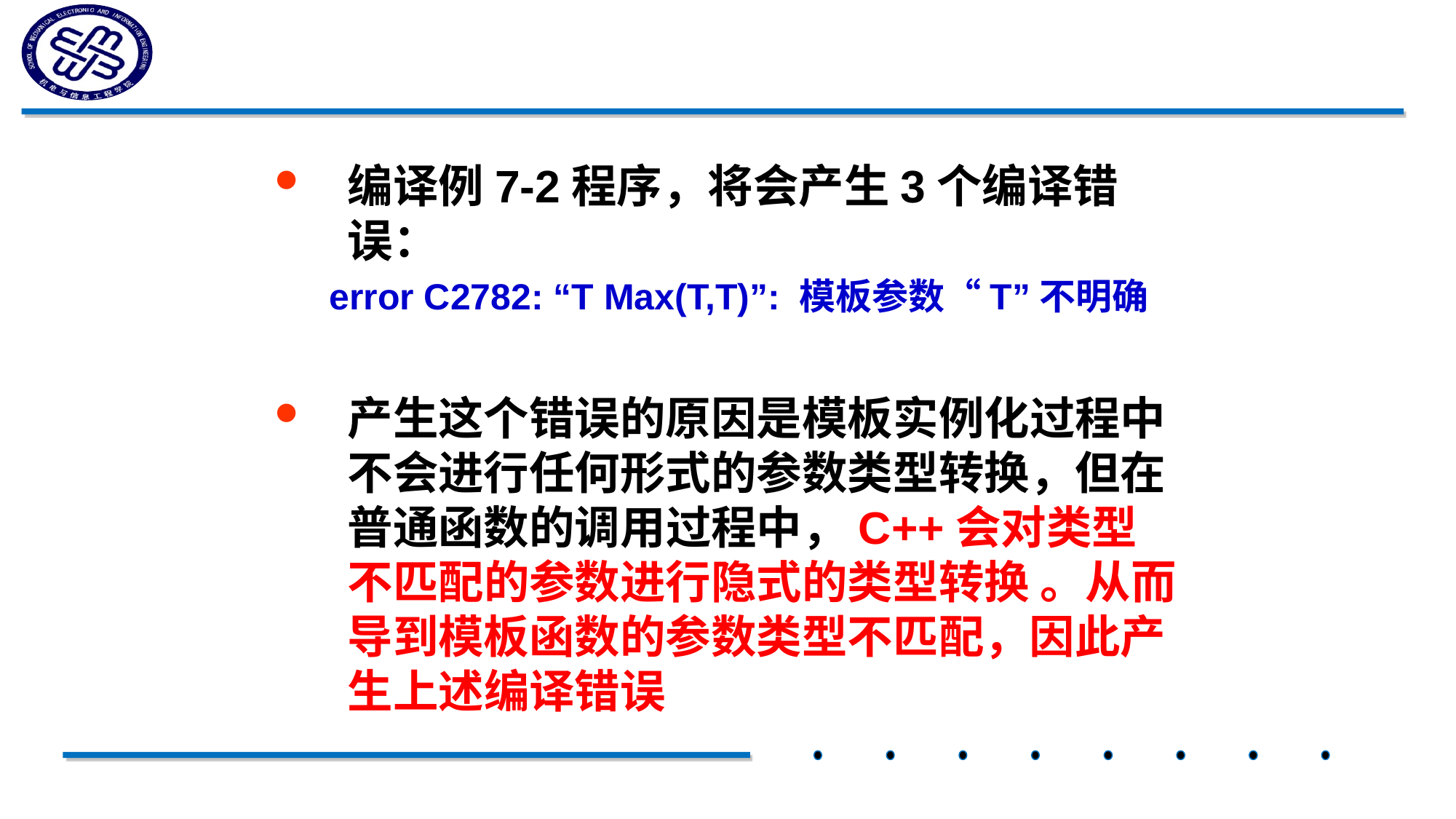

#
编译例7-2程序，将会产生3个编译错误：
error C2782: “T Max(T,T)”: 模板参数“T”不明确

产生这个错误的原因是模板实例化过程中不会进行任何形式的参数类型转换，但在普通函数的调用过程中，C++会对类型不匹配的参数进行隐式的类型转换 。从而导到模板函数的参数类型不匹配，因此产生上述编译错误